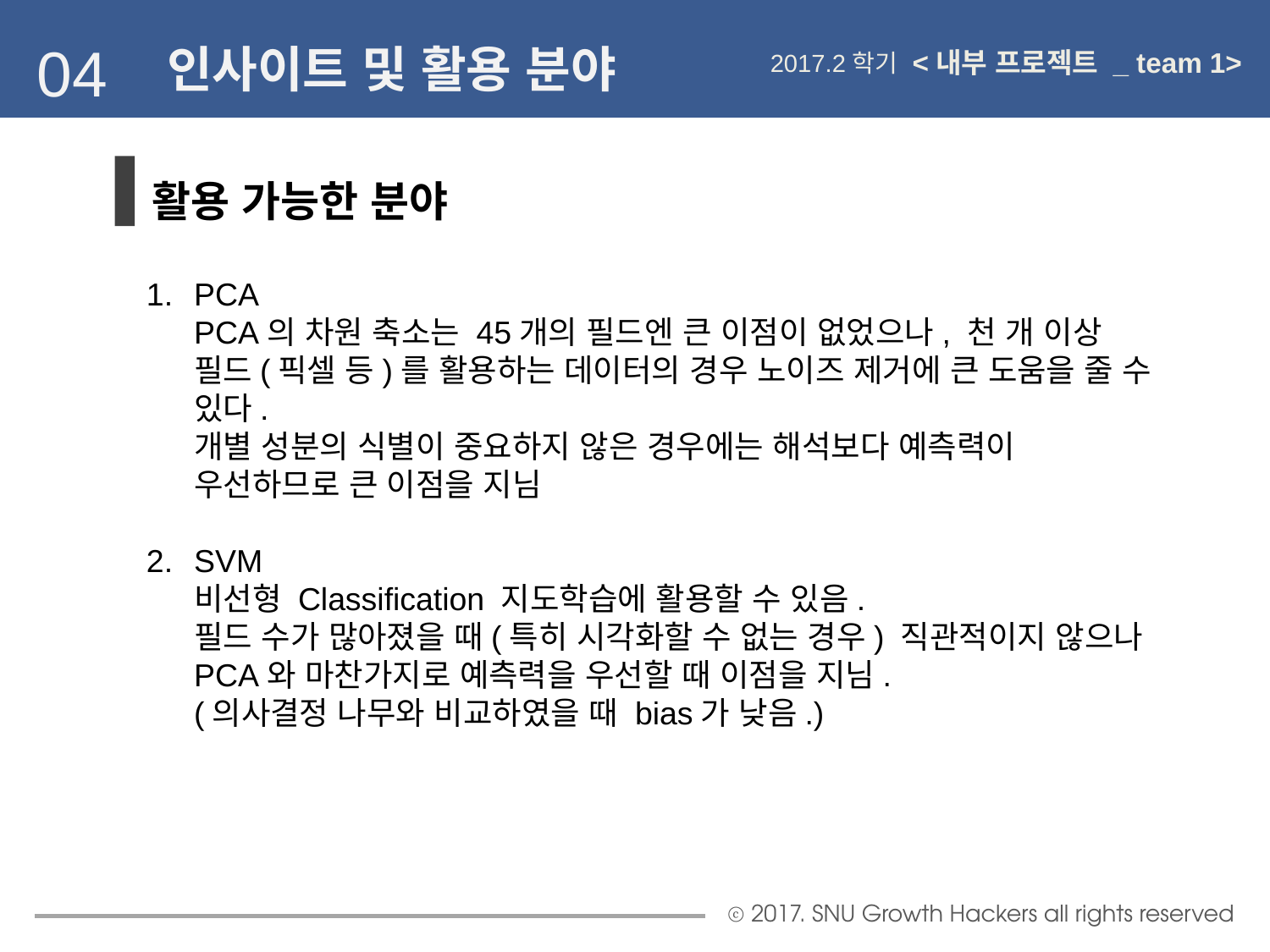

04
인사이트 및 활용 분야
<내부 프로젝트 _ team 1>
2017.2학기
활용 가능한 분야

PCA
PCA의 차원 축소는 45개의 필드엔 큰 이점이 없었으나, 천 개 이상
필드(픽셀 등)를 활용하는 데이터의 경우 노이즈 제거에 큰 도움을 줄 수 있다.
개별 성분의 식별이 중요하지 않은 경우에는 해석보다 예측력이 우선하므로 큰 이점을 지님
SVM
비선형 Classification 지도학습에 활용할 수 있음.
필드 수가 많아졌을 때(특히 시각화할 수 없는 경우) 직관적이지 않으나 PCA와 마찬가지로 예측력을 우선할 때 이점을 지님.
(의사결정 나무와 비교하였을 때 bias가 낮음.)
ⓒ 2017. SNU Growth Hackers all rights reserved